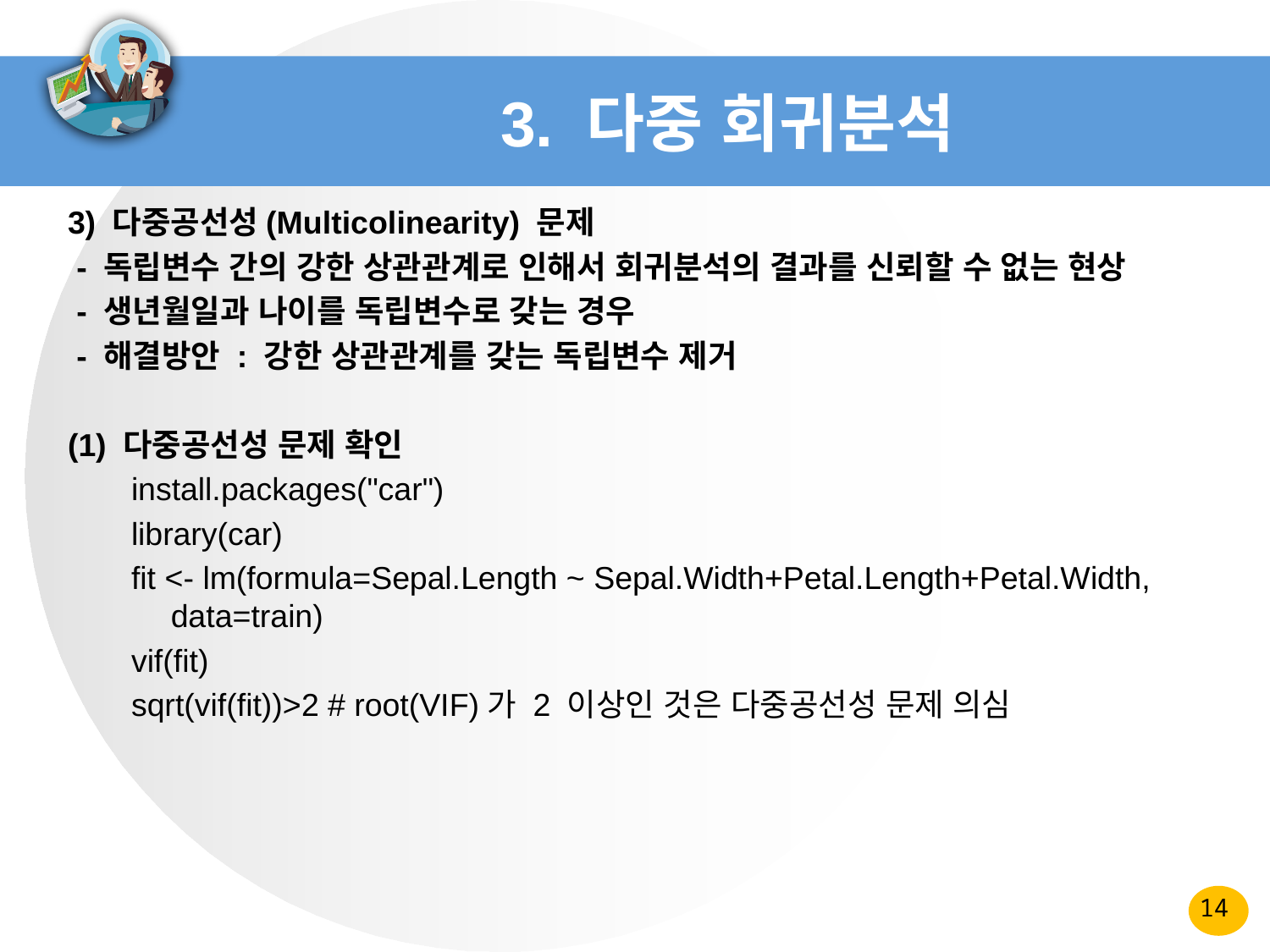

# 3. 다중 회귀분석
3) 다중공선성(Multicolinearity) 문제
 - 독립변수 간의 강한 상관관계로 인해서 회귀분석의 결과를 신뢰할 수 없는 현상
 - 생년월일과 나이를 독립변수로 갖는 경우
 - 해결방안 : 강한 상관관계를 갖는 독립변수 제거

(1) 다중공선성 문제 확인
install.packages("car")
library(car)
fit <- lm(formula=Sepal.Length ~ Sepal.Width+Petal.Length+Petal.Width, data=train)
vif(fit)
sqrt(vif(fit))>2 # root(VIF)가 2 이상인 것은 다중공선성 문제 의심
14